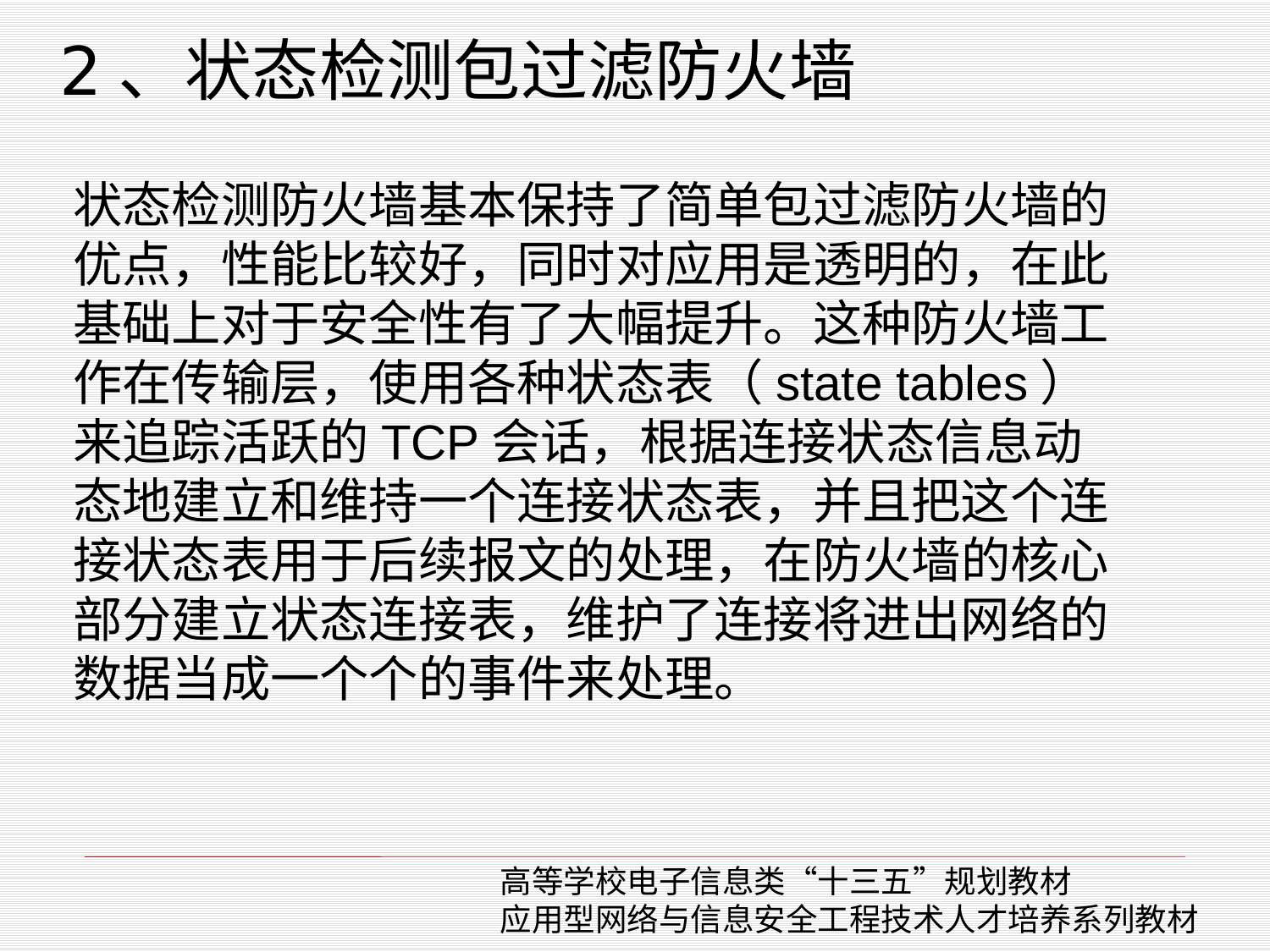

# 2、状态检测包过滤防火墙
状态检测防火墙基本保持了简单包过滤防火墙的优点，性能比较好，同时对应用是透明的，在此基础上对于安全性有了大幅提升。这种防火墙工作在传输层，使用各种状态表（state tables）来追踪活跃的TCP会话，根据连接状态信息动态地建立和维持一个连接状态表，并且把这个连接状态表用于后续报文的处理，在防火墙的核心部分建立状态连接表，维护了连接将进出网络的数据当成一个个的事件来处理。
高等学校电子信息类“十三五”规划教材
应用型网络与信息安全工程技术人才培养系列教材